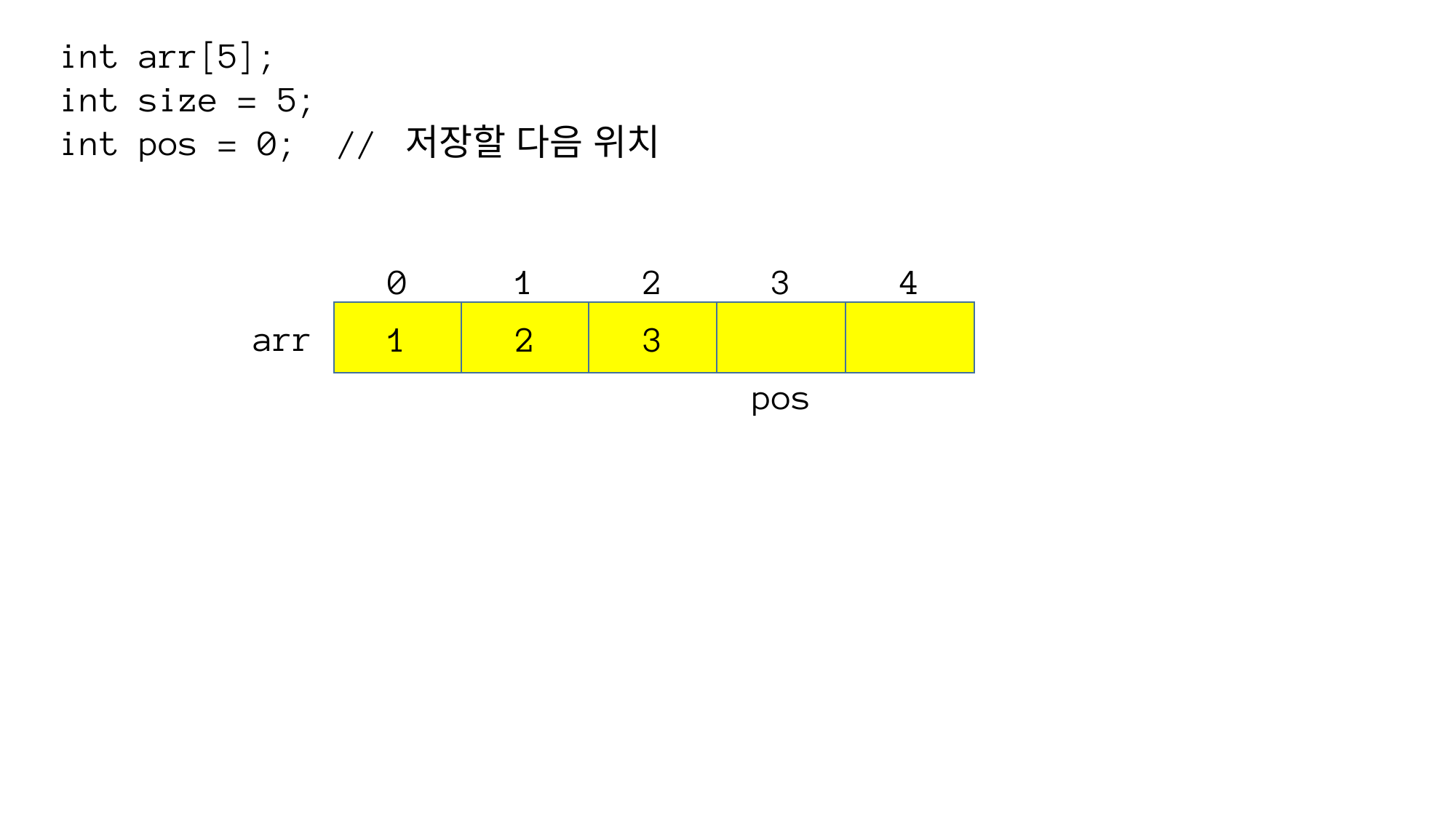

int arr[5];
int size = 5;
int pos = 0;  // 저장할 다음 위치
4
3
0
1
2

1
2
3
arr
pos